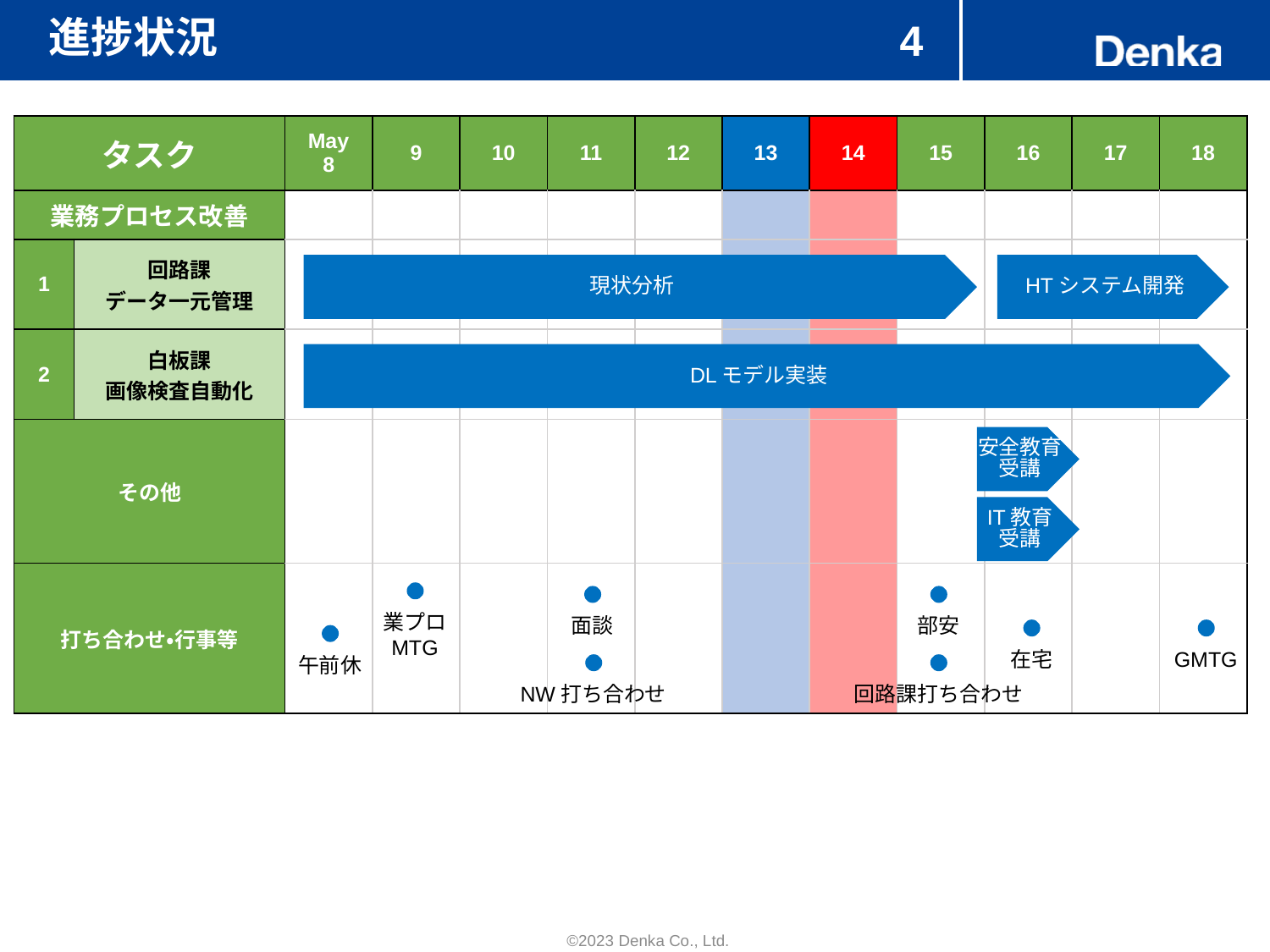

# 進捗状況
4
| タスク |  | May 8 | 9 | 10 | 11 | 12 | 13 | 14 | 15 | 16 | 17 | 18 |
| --- | --- | --- | --- | --- | --- | --- | --- | --- | --- | --- | --- | --- |
| 業務プロセス改善 |  |  |  |  |  |  |  |  |  |  |  |  |
| 1 | 回路課 データ一元管理 |  |  |  |  |  |  |  |  |  |  |  |
| 2 | 白板課 画像検査自動化 |  |  |  |  |  |  |  |  |  |  |  |
| その他 |  |  |  |  |  |  |  |  |  |  |  |  |
| 打ち合わせ・行事等 | 打ち合わせ |  |  |  |  |  |  |  |  |  |  |  |
現状分析
HTシステム開発
DLモデル実装
安全教育受講
IT教育
受講

業プロ
MTG
面談
部安

GMTG
在宅
午前休

NW打ち合わせ
回路課打ち合わせ